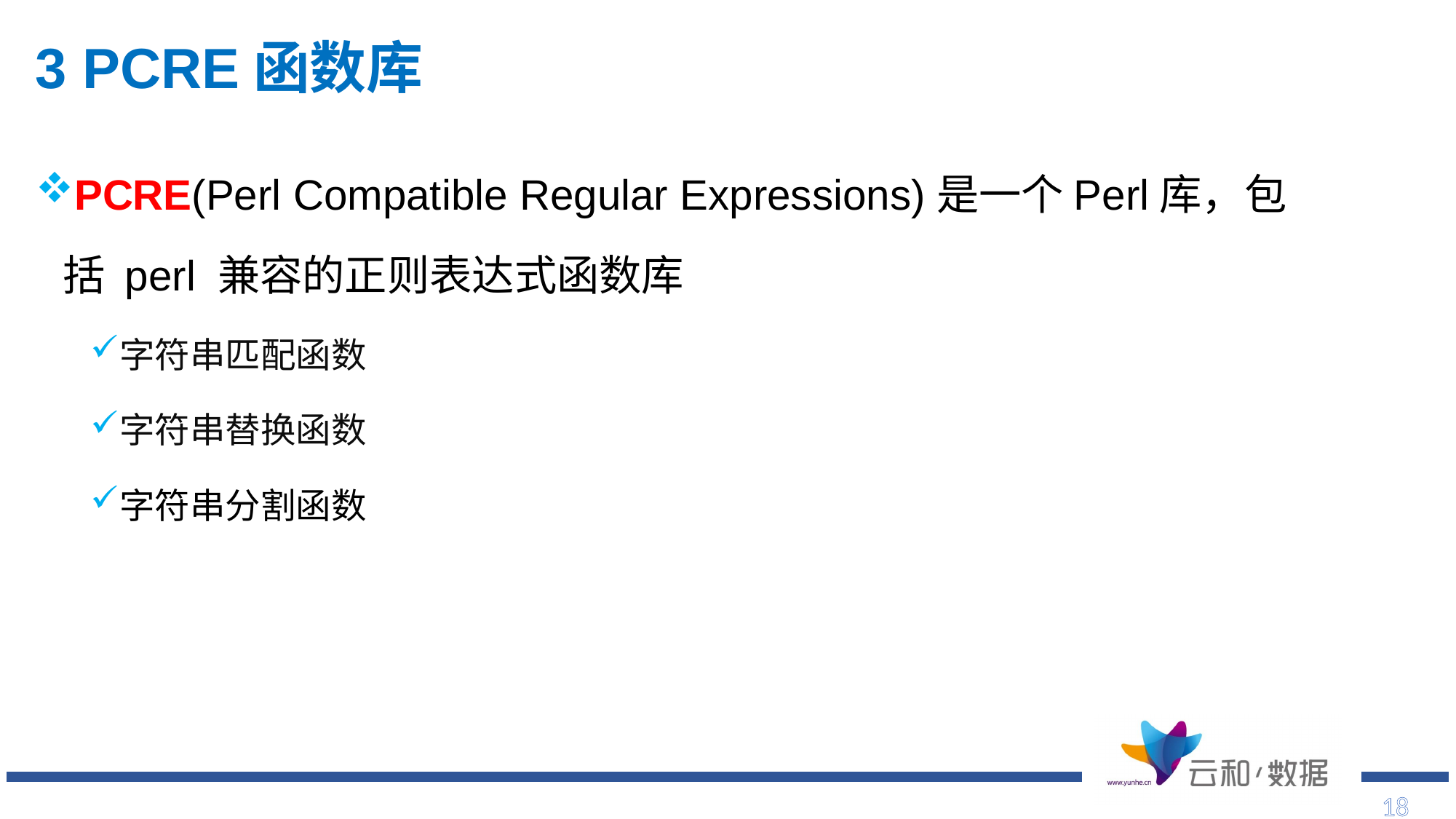

3 PCRE函数库
# PCRE(Perl Compatible Regular Expressions)是一个Perl库，包括 perl 兼容的正则表达式函数库
字符串匹配函数
字符串替换函数
字符串分割函数